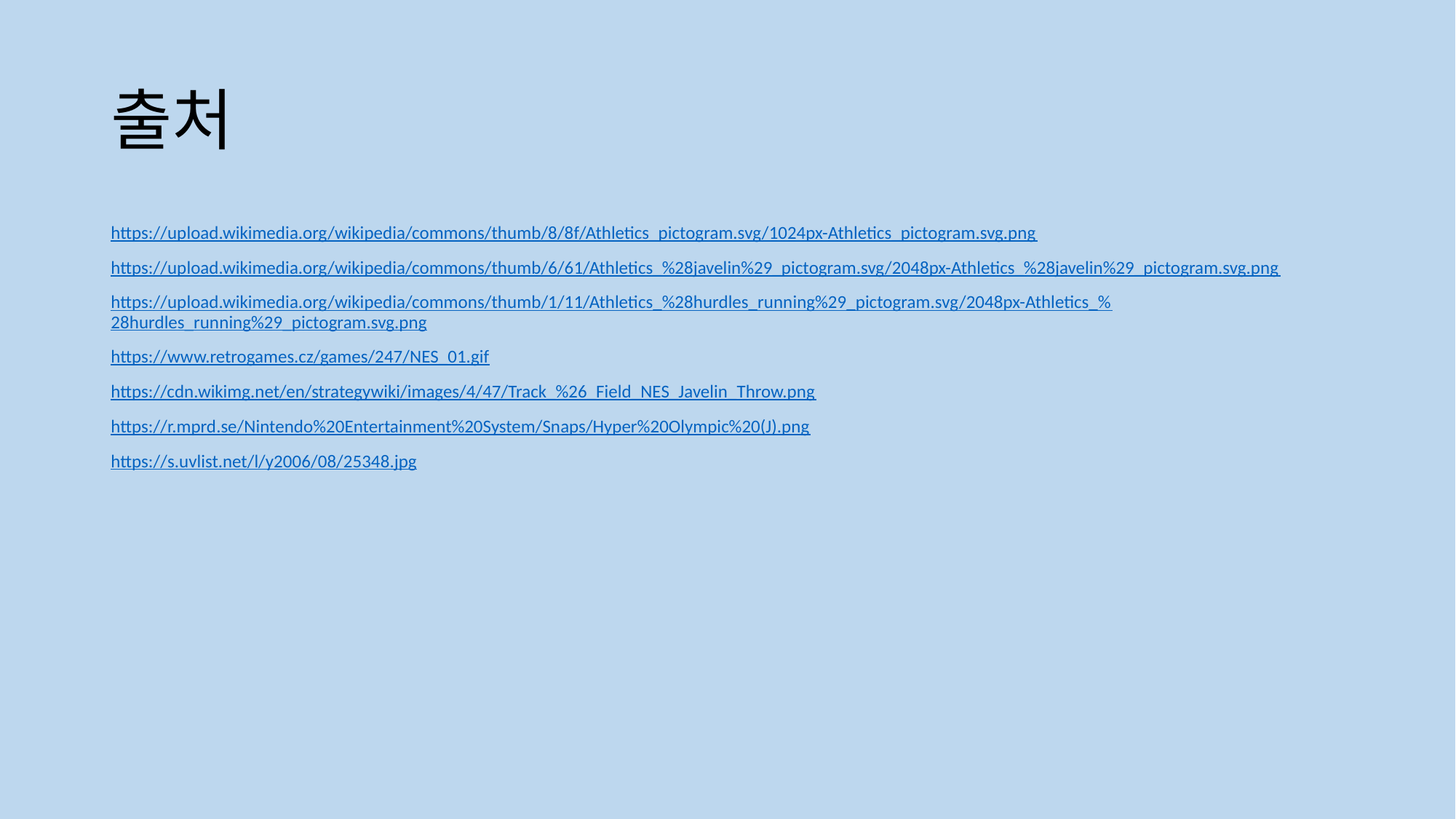

# 출처
https://upload.wikimedia.org/wikipedia/commons/thumb/8/8f/Athletics_pictogram.svg/1024px-Athletics_pictogram.svg.png
https://upload.wikimedia.org/wikipedia/commons/thumb/6/61/Athletics_%28javelin%29_pictogram.svg/2048px-Athletics_%28javelin%29_pictogram.svg.png
https://upload.wikimedia.org/wikipedia/commons/thumb/1/11/Athletics_%28hurdles_running%29_pictogram.svg/2048px-Athletics_%28hurdles_running%29_pictogram.svg.png
https://www.retrogames.cz/games/247/NES_01.gif
https://cdn.wikimg.net/en/strategywiki/images/4/47/Track_%26_Field_NES_Javelin_Throw.png
https://r.mprd.se/Nintendo%20Entertainment%20System/Snaps/Hyper%20Olympic%20(J).png
https://s.uvlist.net/l/y2006/08/25348.jpg